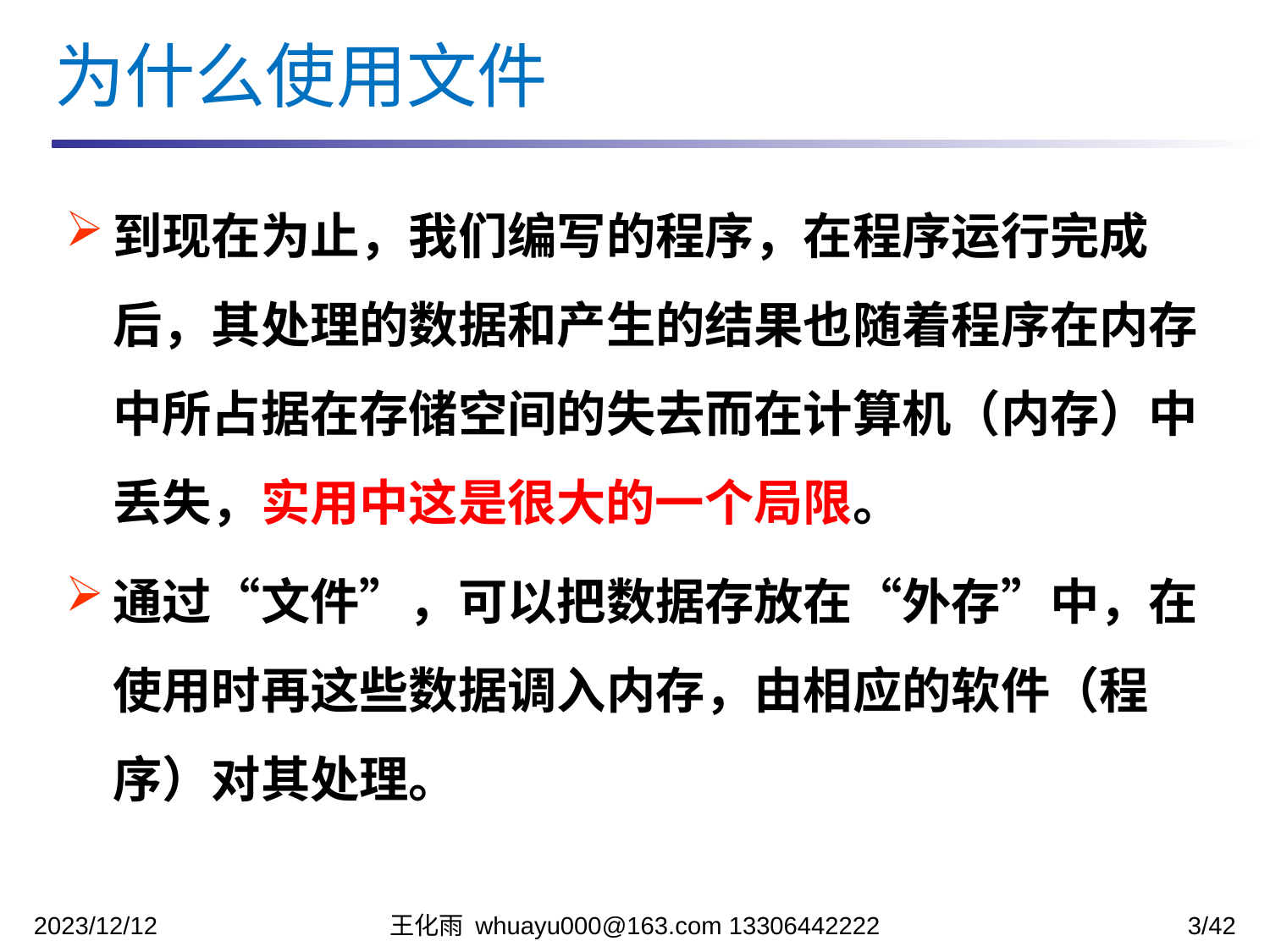

为什么使用文件
到现在为止，我们编写的程序，在程序运行完成后，其处理的数据和产生的结果也随着程序在内存中所占据在存储空间的失去而在计算机（内存）中丢失，实用中这是很大的一个局限。
通过“文件”，可以把数据存放在“外存”中，在使用时再这些数据调入内存，由相应的软件（程序）对其处理。
2023/12/12
王化雨 whuayu000@163.com 13306442222
3/42